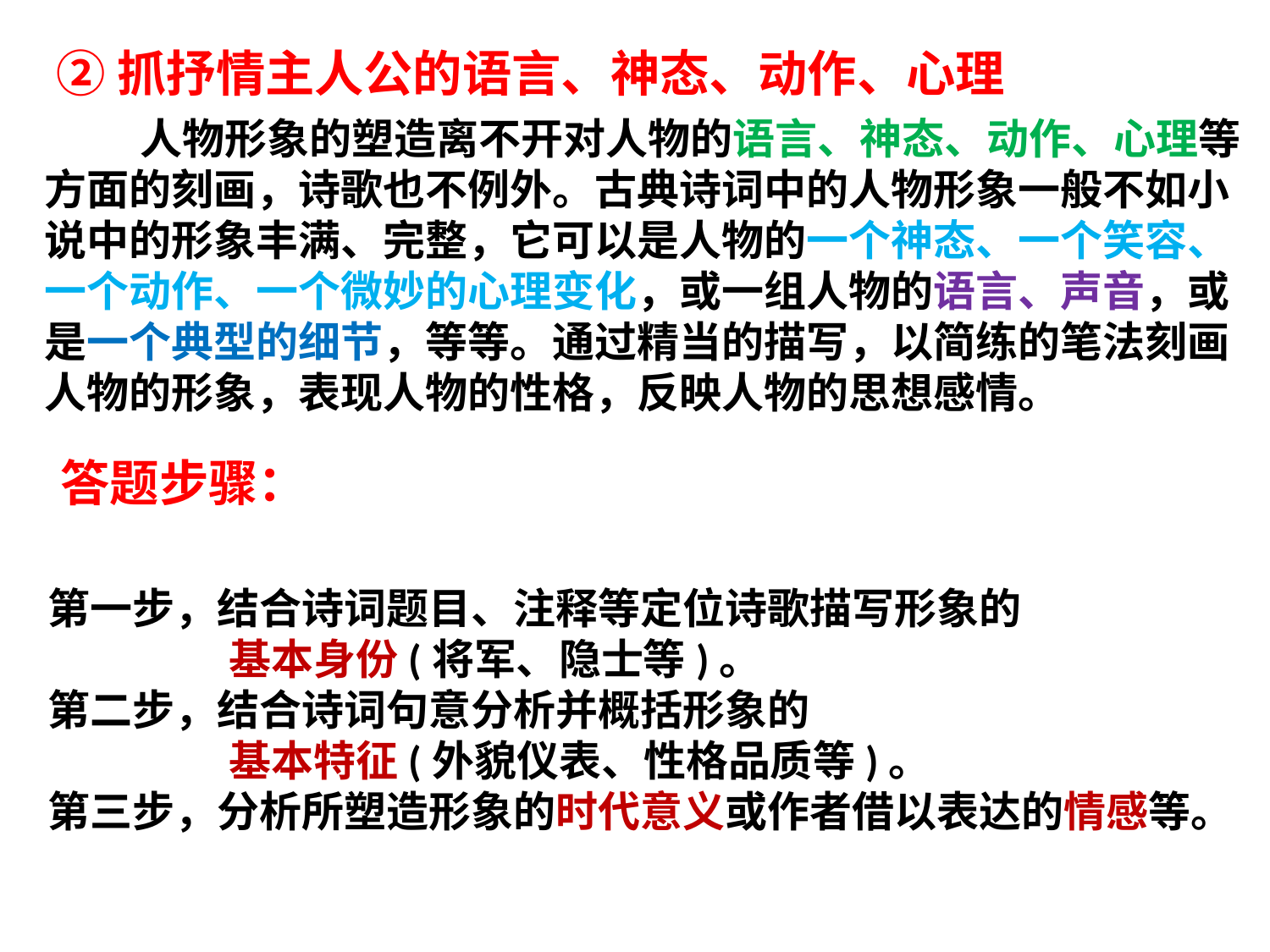

②抓抒情主人公的语言、神态、动作、心理
         人物形象的塑造离不开对人物的语言、神态、动作、心理等方面的刻画，诗歌也不例外。古典诗词中的人物形象一般不如小说中的形象丰满、完整，它可以是人物的一个神态、一个笑容、一个动作、一个微妙的心理变化，或一组人物的语言、声音，或是一个典型的细节，等等。通过精当的描写，以简练的笔法刻画人物的形象，表现人物的性格，反映人物的思想感情。
答题步骤：
第一步，结合诗词题目、注释等定位诗歌描写形象的
                  基本身份(将军、隐士等)。
第二步，结合诗词句意分析并概括形象的
                  基本特征(外貌仪表、性格品质等)。
第三步，分析所塑造形象的时代意义或作者借以表达的情感等。